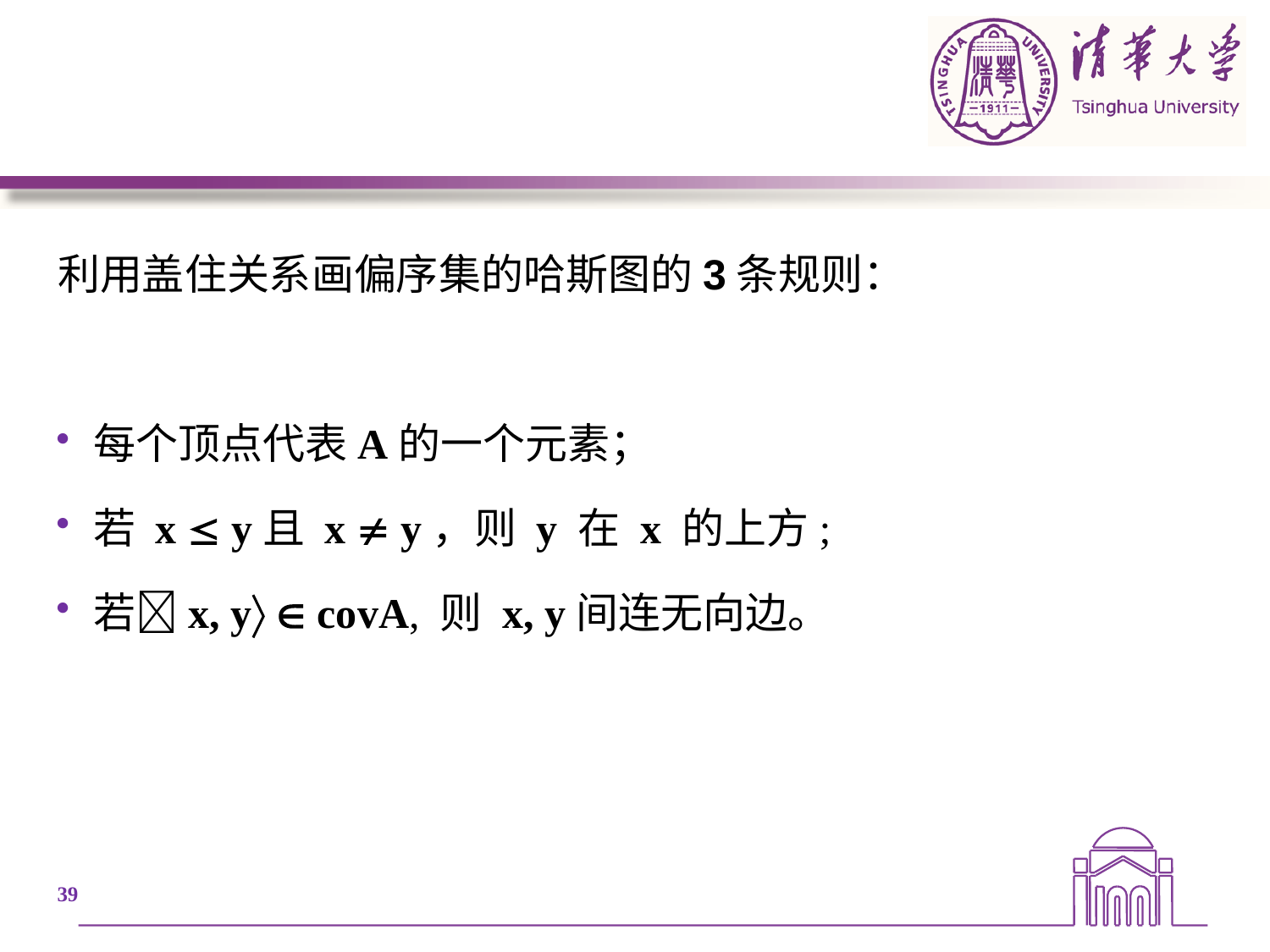

#
利用盖住关系画偏序集的哈斯图的3条规则：

每个顶点代表A的一个元素；
若 x ≤ y且 x ≠ y，则 y 在 x 的上方;
若〈x, y〉 ∈ covA, 则 x, y间连无向边。